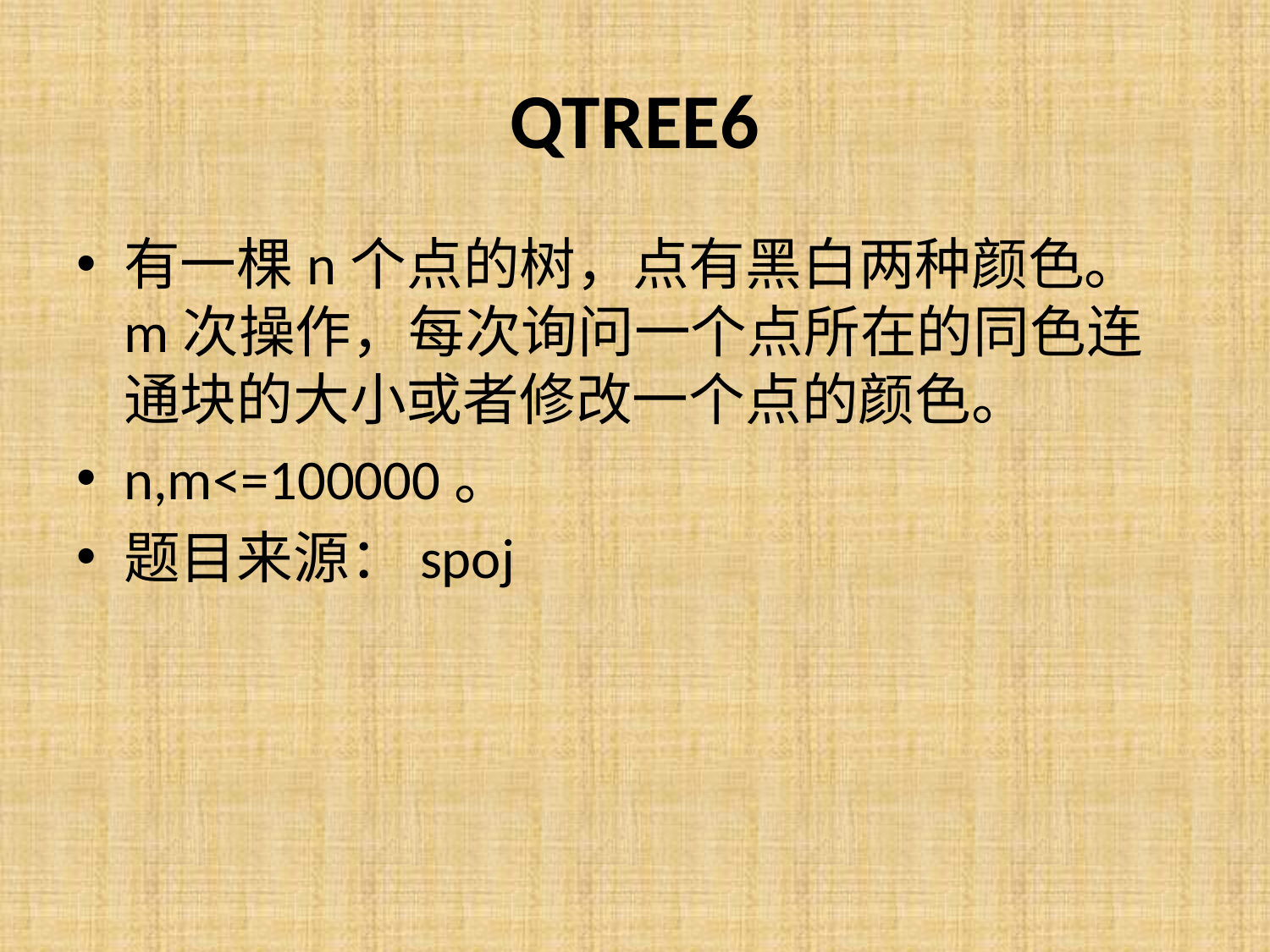

# QTREE6
有一棵n个点的树，点有黑白两种颜色。m次操作，每次询问一个点所在的同色连通块的大小或者修改一个点的颜色。
n,m<=100000。
题目来源：spoj